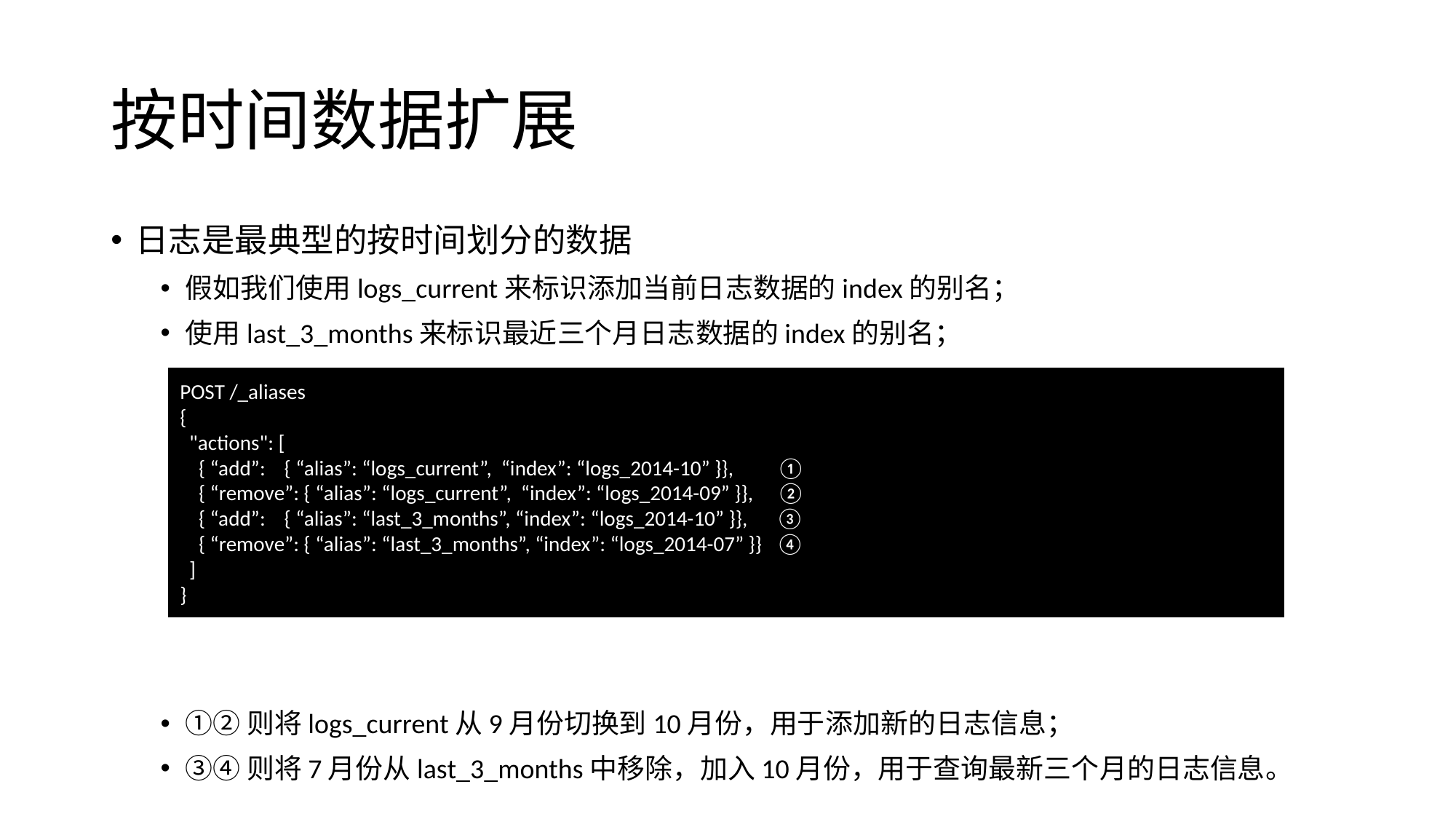

# 按时间数据扩展
日志是最典型的按时间划分的数据
假如我们使用logs_current来标识添加当前日志数据的index的别名；
使用last_3_months来标识最近三个月日志数据的index的别名；

①②则将logs_current从9月份切换到10月份，用于添加新的日志信息；
③④则将7月份从last_3_months中移除，加入10月份，用于查询最新三个月的日志信息。
POST /_aliases
{
  "actions": [
    { “add”:    { “alias”: “logs_current”,  “index”: “logs_2014-10” }},         ①
    { “remove”: { “alias”: “logs_current”,  “index”: “logs_2014-09” }},     ②
    { “add”:    { “alias”: “last_3_months”, “index”: “logs_2014-10” }},      ③
    { “remove”: { “alias”: “last_3_months”, “index”: “logs_2014-07” }}   ④
  ]
}